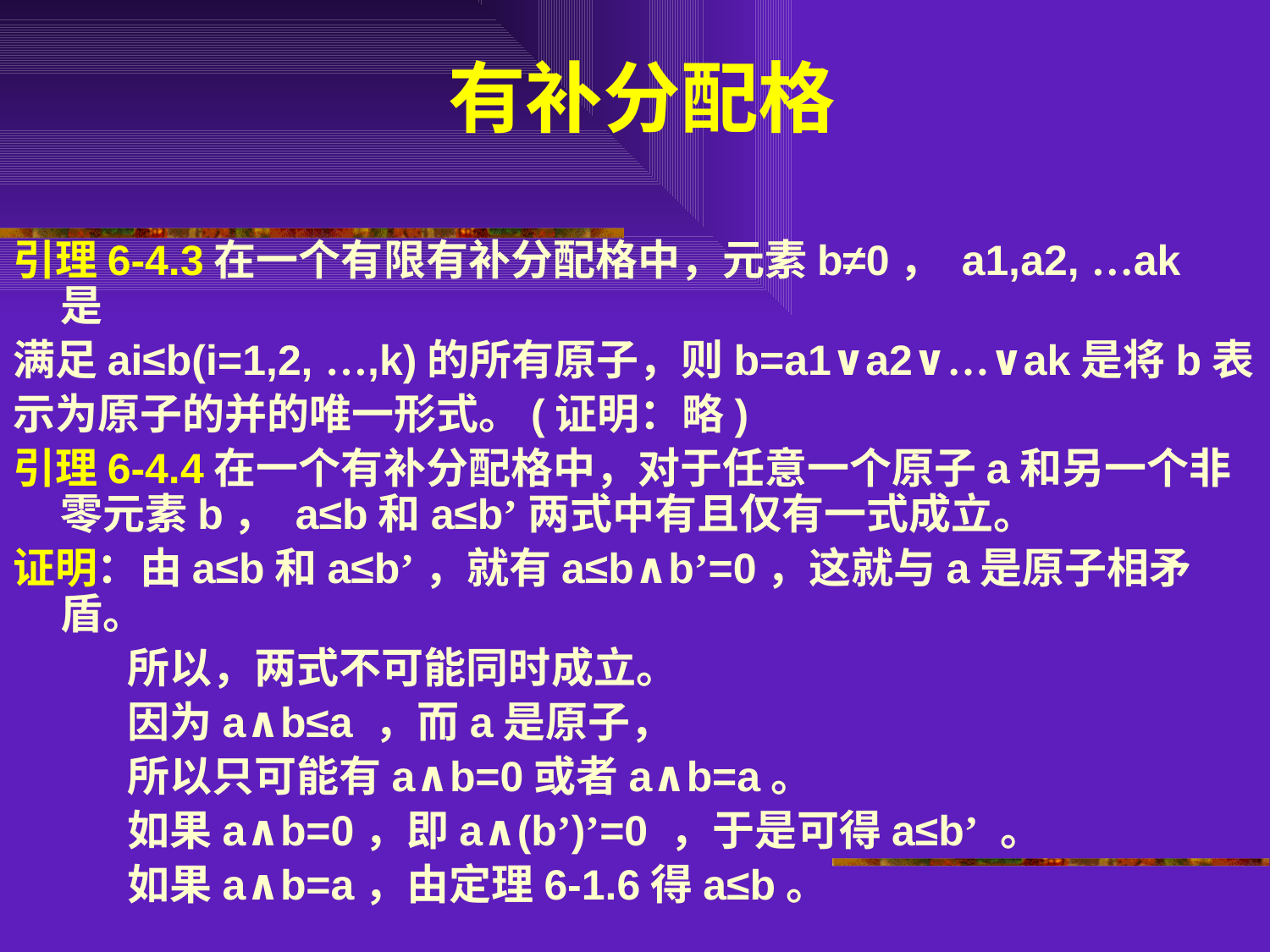

# 有补分配格
引理6-4.3在一个有限有补分配格中，元素b≠0， a1,a2, …ak   是
满足ai≤b(i=1,2, …,k)的所有原子，则b=a1∨a2∨…∨ak是将b表
示为原子的并的唯一形式。(证明：略)
引理6-4.4在一个有补分配格中，对于任意一个原子a和另一个非零元素b， a≤b和a≤b’两式中有且仅有一式成立。
证明：由a≤b和a≤b’，就有a≤b∧b’=0，这就与a是原子相矛盾。
           所以，两式不可能同时成立。
           因为a∧b≤a ，而a是原子，
           所以只可能有a∧b=0或者a∧b=a。
           如果a∧b=0，即a∧(b’)’=0 ，于是可得a≤b’ 。
           如果a∧b=a，由定理6-1.6得a≤b。